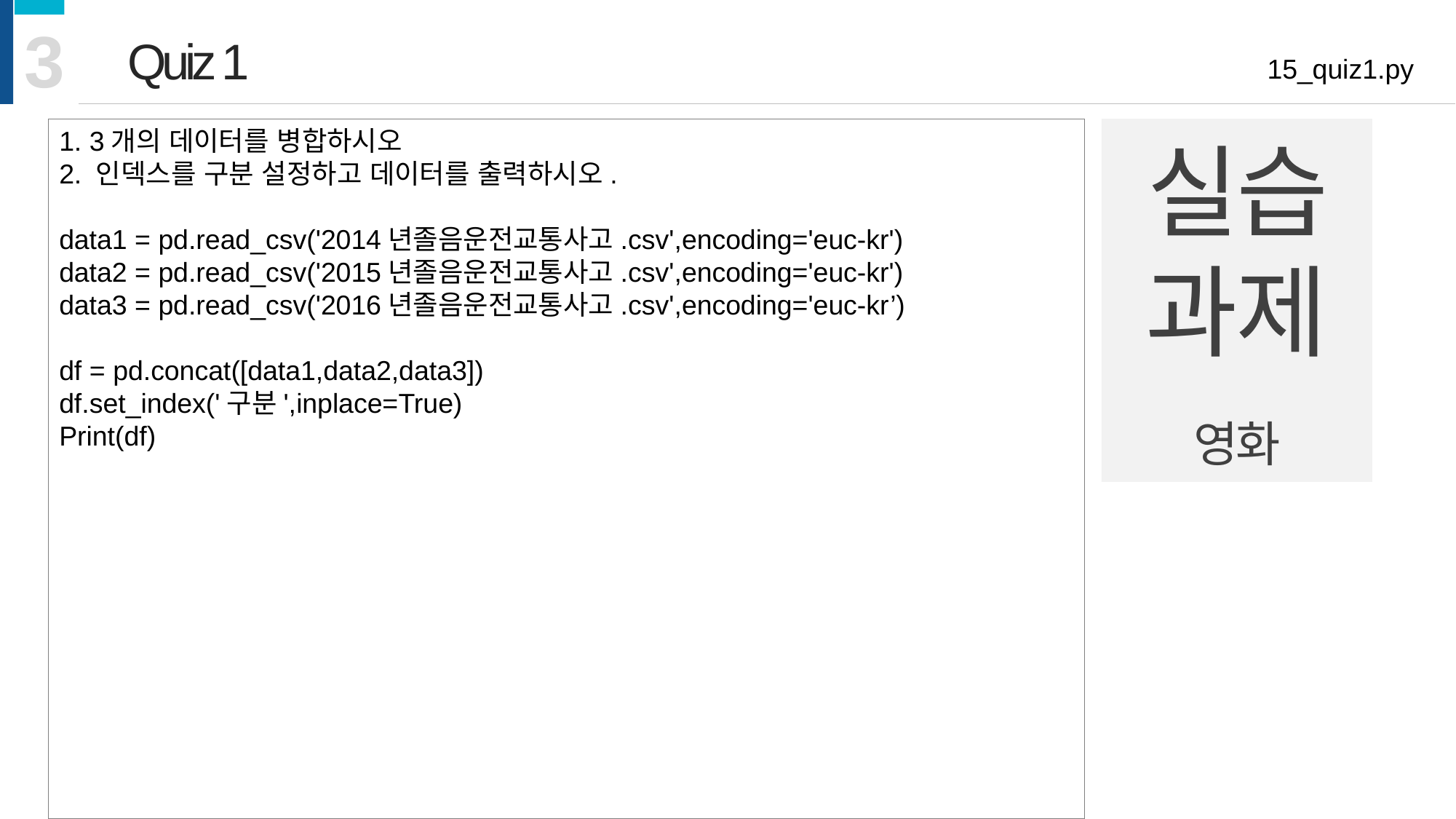

3
Quiz 1
15_quiz1.py
1. 3개의 데이터를 병합하시오
2. 인덱스를 구분 설정하고 데이터를 출력하시오.

data1 = pd.read_csv('2014년졸음운전교통사고.csv',encoding='euc-kr')
data2 = pd.read_csv('2015년졸음운전교통사고.csv',encoding='euc-kr')
data3 = pd.read_csv('2016년졸음운전교통사고.csv',encoding='euc-kr’)

df = pd.concat([data1,data2,data3])
df.set_index('구분',inplace=True)
Print(df)
실습과제

영화